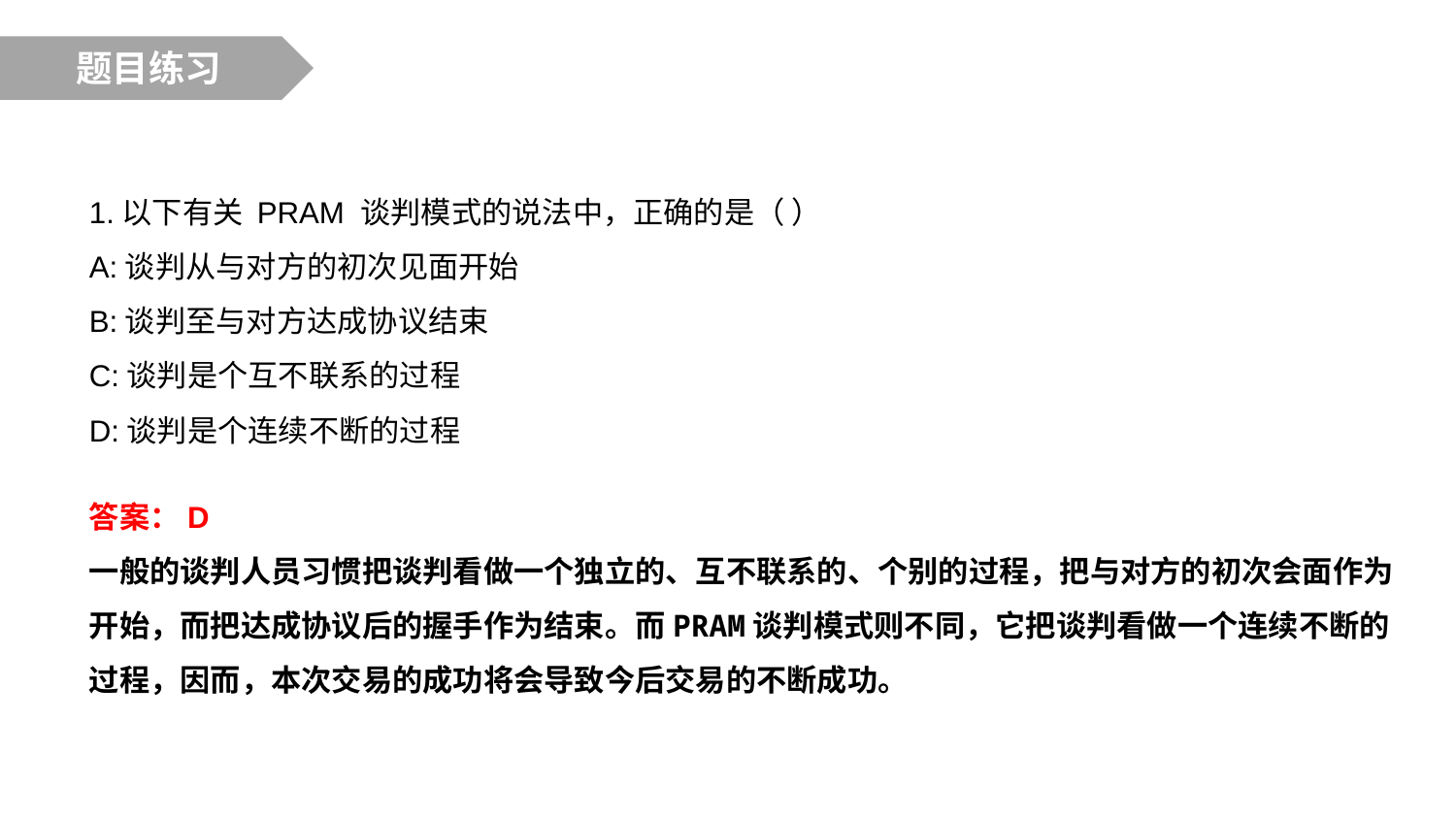

题目练习
1.以下有关 PRAM 谈判模式的说法中，正确的是（ ）
A:谈判从与对方的初次见面开始
B:谈判至与对方达成协议结束
C:谈判是个互不联系的过程
D:谈判是个连续不断的过程
答案：D
一般的谈判人员习惯把谈判看做一个独立的、互不联系的、个别的过程，把与对方的初次会面作为开始，而把达成协议后的握手作为结束。而PRAM谈判模式则不同，它把谈判看做一个连续不断的过程，因而，本次交易的成功将会导致今后交易的不断成功。